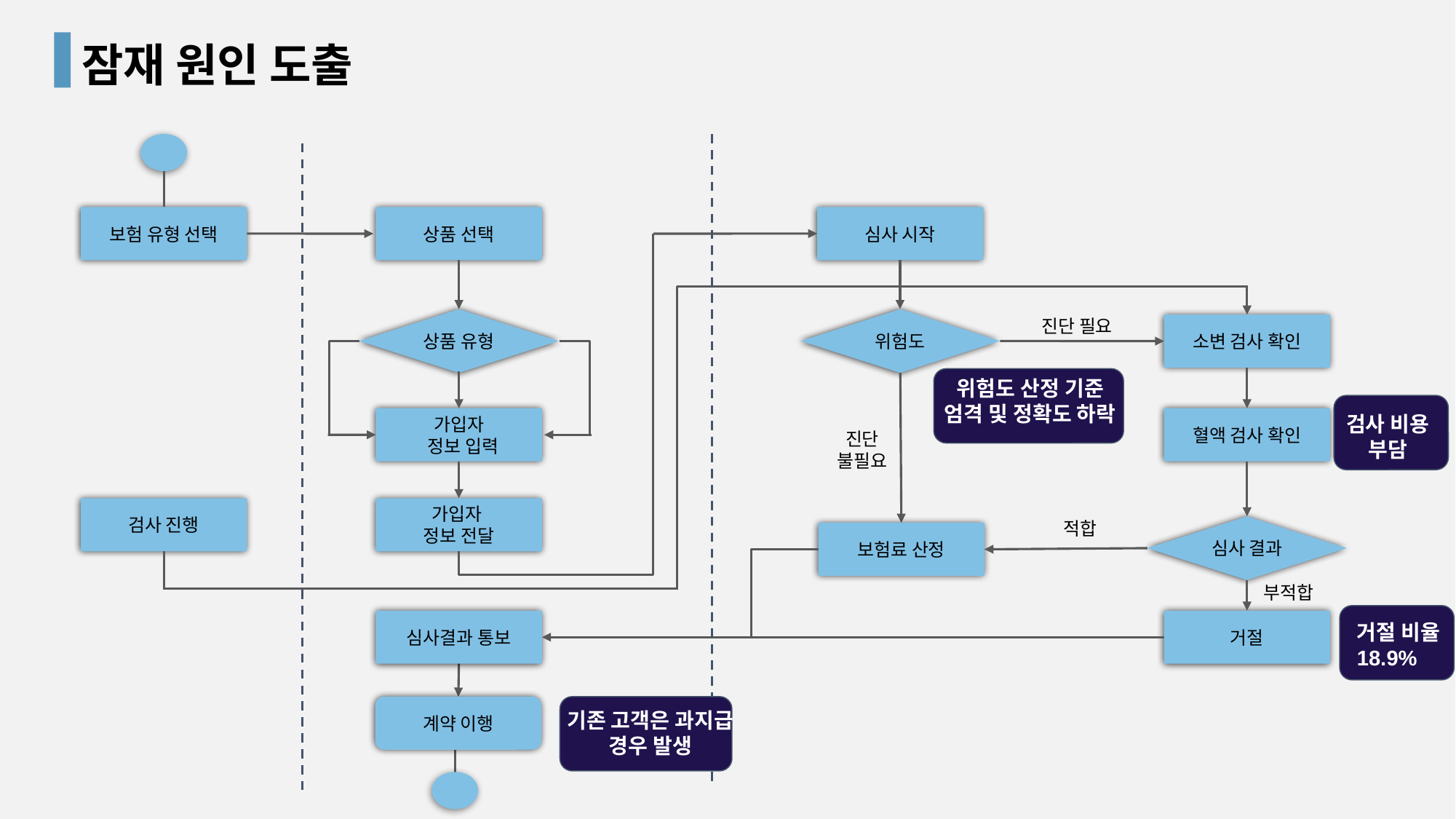

잠재 원인 도출

보험 유형 선택
상품 선택
심사 시작
상품 유형
위험도
소변 검사 확인
진단 필요
  위험도 산정 기준
  엄격 및 정확도 하락

검사 비용 부담
가입자
 정보 입력
혈액 검사 확인
진단
불필요
검사 진행
가입자
정보 전달
심사 결과
적합
보험료 산정
부적합

거절 비율 18.9%
심사결과 통보
거절
기존 고객은 과지급 경우 발생
계약 이행